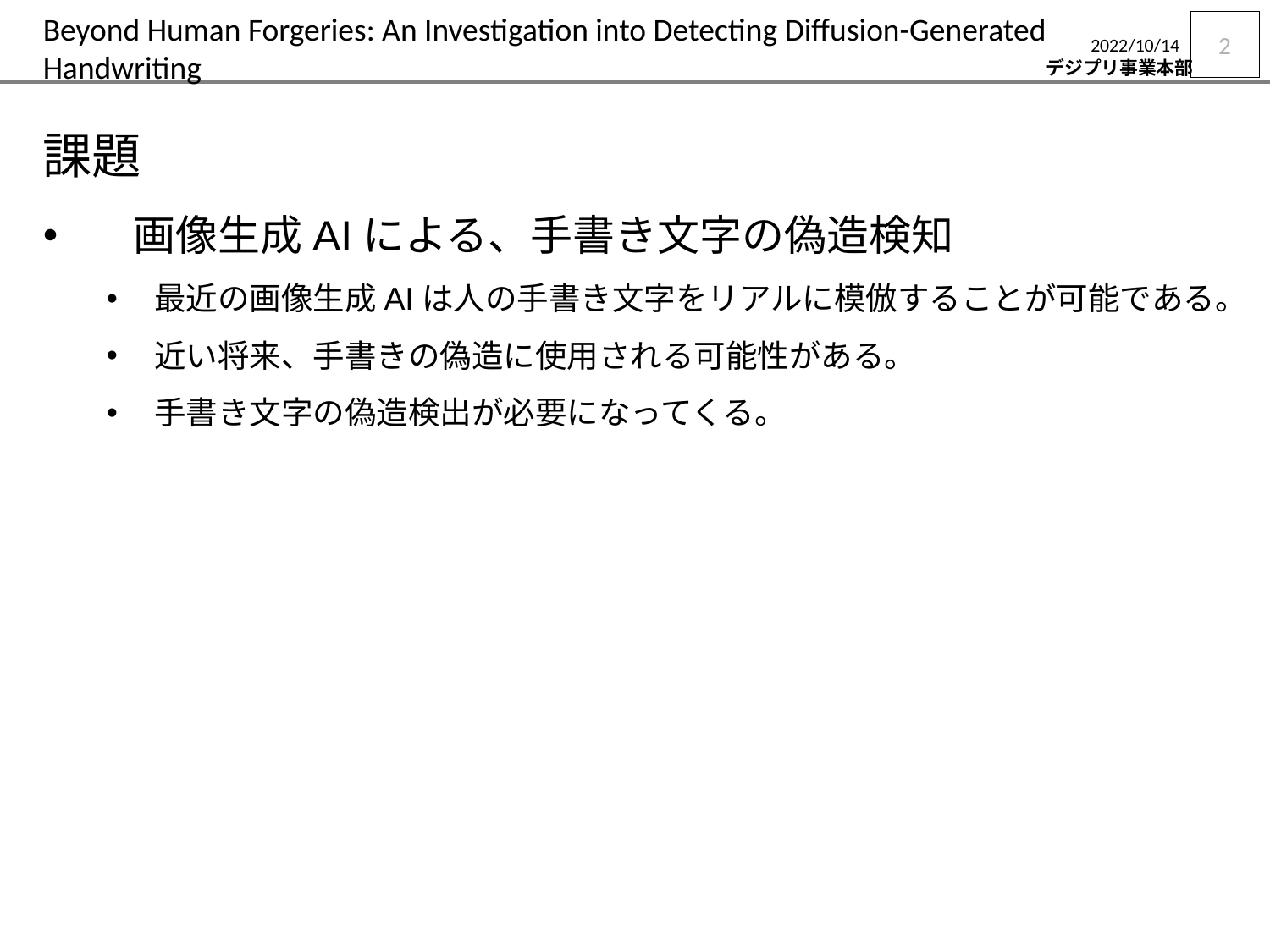

# Beyond Human Forgeries: An Investigation into Detecting Diffusion-Generated Handwriting
2
2022/10/14
課題
　画像生成AIによる、手書き文字の偽造検知
最近の画像生成AIは人の手書き文字をリアルに模倣することが可能である。
近い将来、手書きの偽造に使用される可能性がある。
手書き文字の偽造検出が必要になってくる。